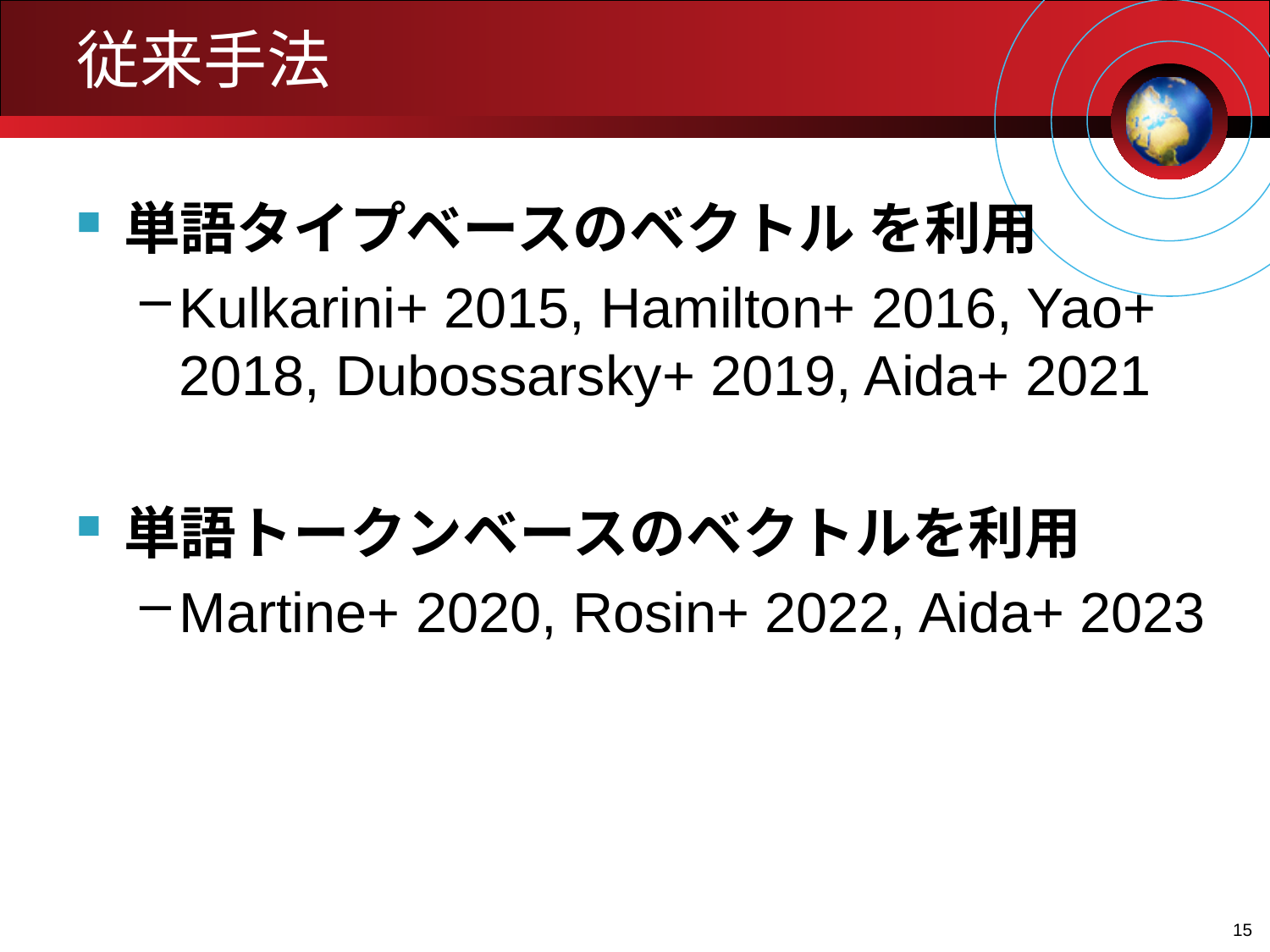

# 従来手法
単語タイプベースのベクトル を利用
Kulkarini+ 2015, Hamilton+ 2016, Yao+ 2018, Dubossarsky+ 2019, Aida+ 2021

単語トークンベースのベクトルを利用
Martine+ 2020, Rosin+ 2022, Aida+ 2023
15